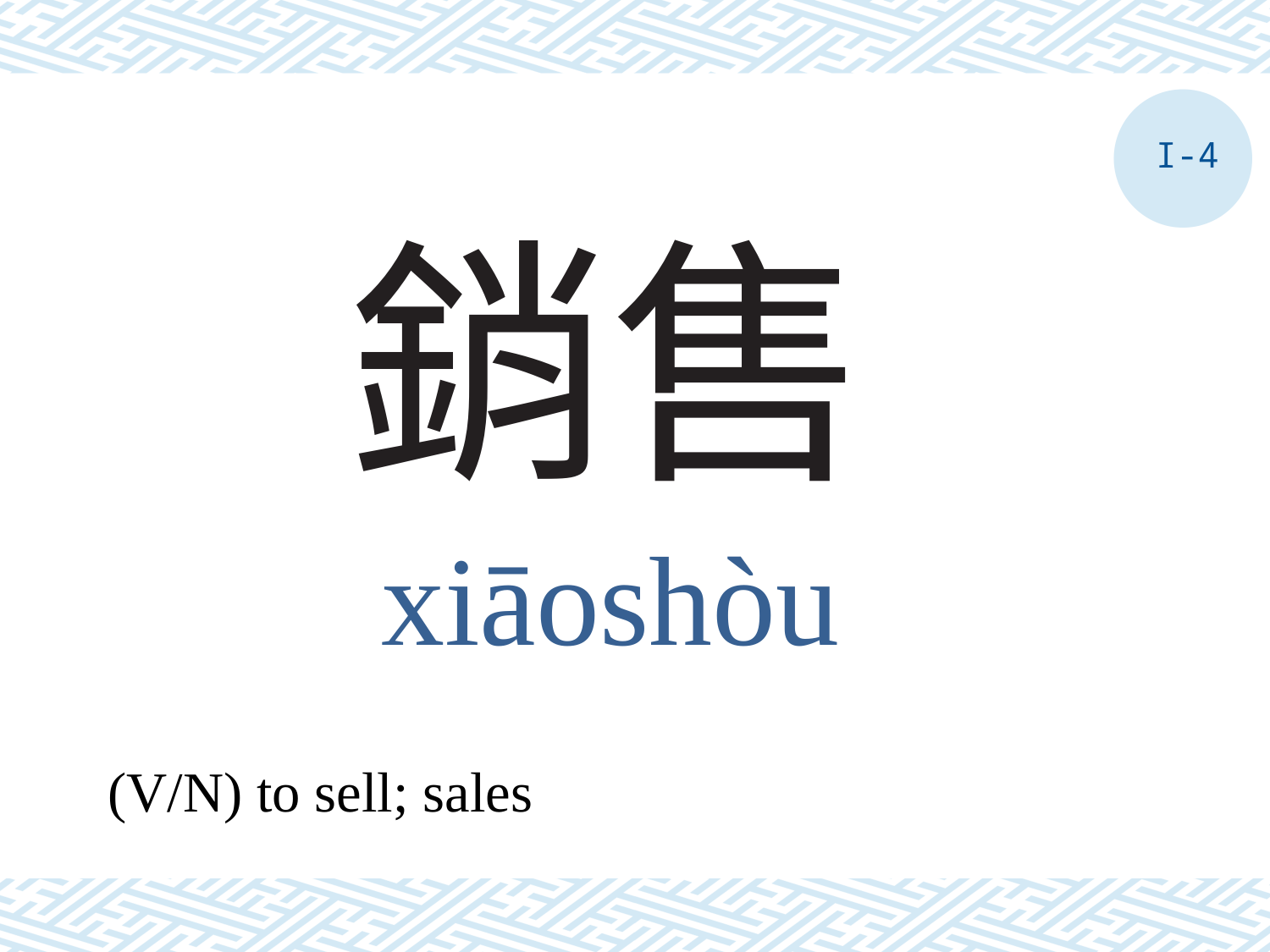

I-4

# 銷售
xiāoshòu
(V/N) to sell; sales